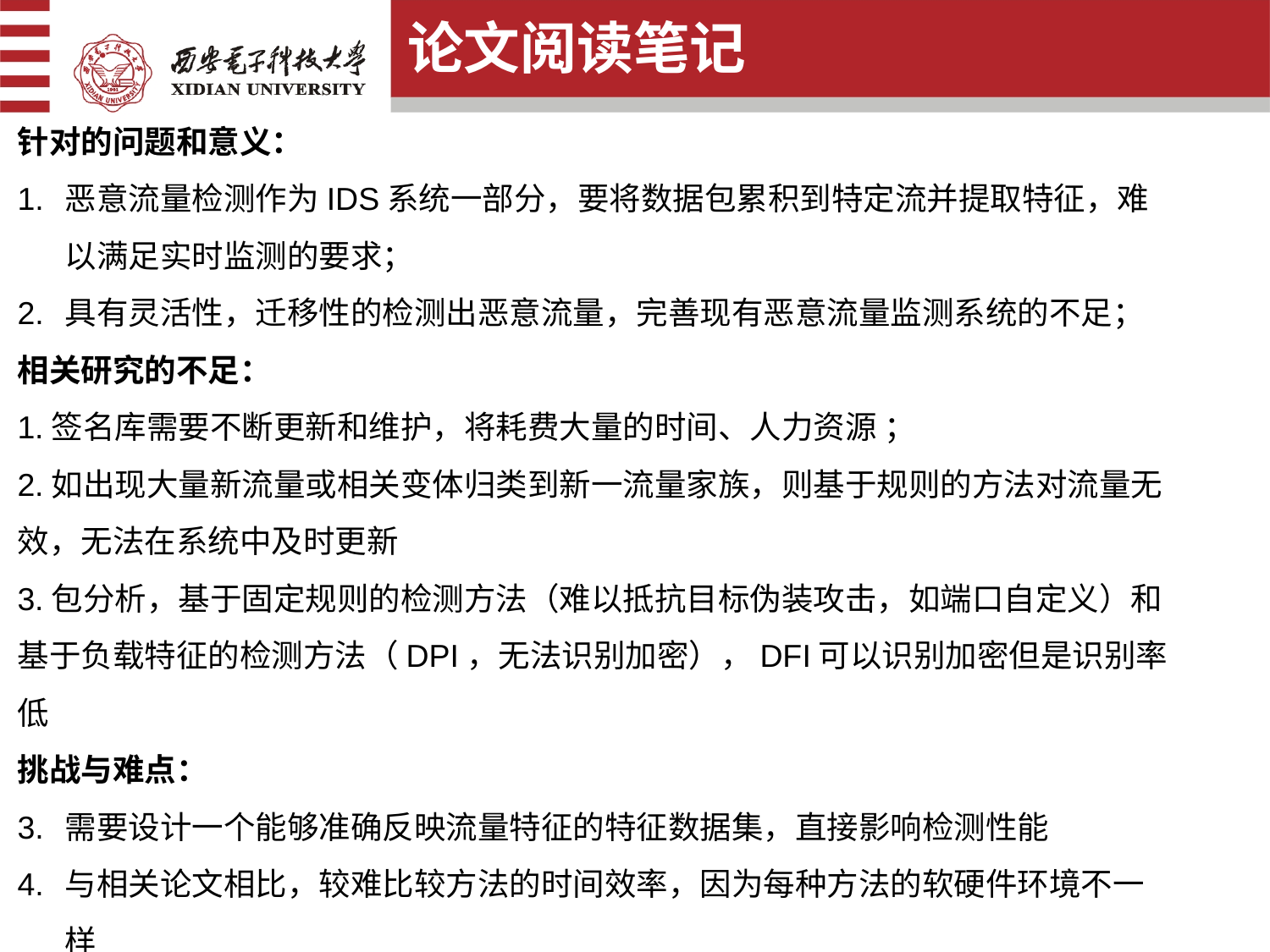

论文阅读笔记
针对的问题和意义：
恶意流量检测作为IDS系统一部分，要将数据包累积到特定流并提取特征，难以满足实时监测的要求；
具有灵活性，迁移性的检测出恶意流量，完善现有恶意流量监测系统的不足；
相关研究的不足：
1.签名库需要不断更新和维护，将耗费大量的时间、人力资源 ；
2.如出现大量新流量或相关变体归类到新一流量家族，则基于规则的方法对流量无效，无法在系统中及时更新
3.包分析，基于固定规则的检测方法（难以抵抗目标伪装攻击，如端口自定义）和基于负载特征的检测方法（DPI，无法识别加密），DFI可以识别加密但是识别率低
挑战与难点：
需要设计一个能够准确反映流量特征的特征数据集，直接影响检测性能
与相关论文相比，较难比较方法的时间效率，因为每种方法的软硬件环境不一样